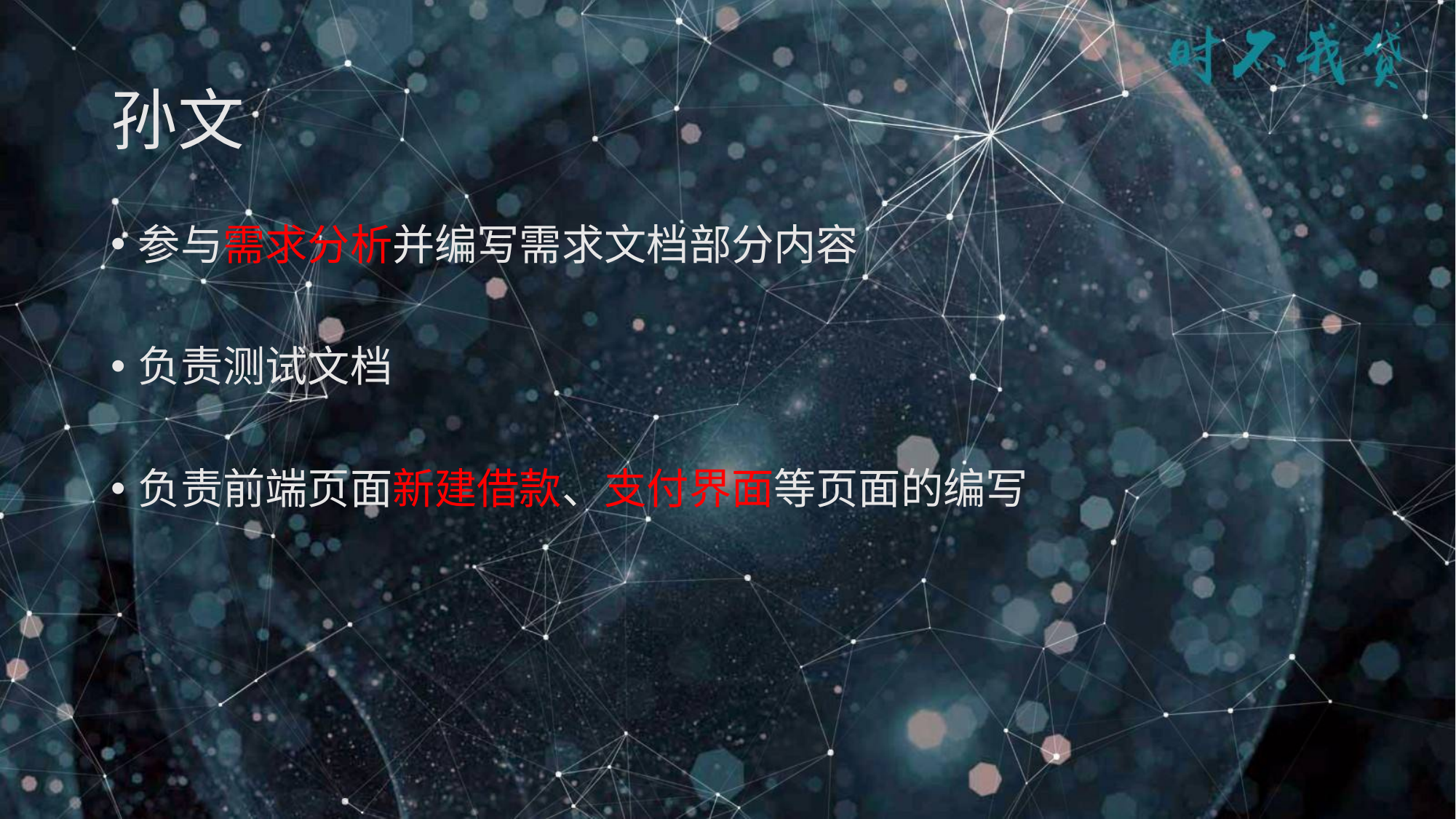

# 孙文
参与需求分析并编写需求文档部分内容

负责测试文档

负责前端页面新建借款、支付界面等页面的编写